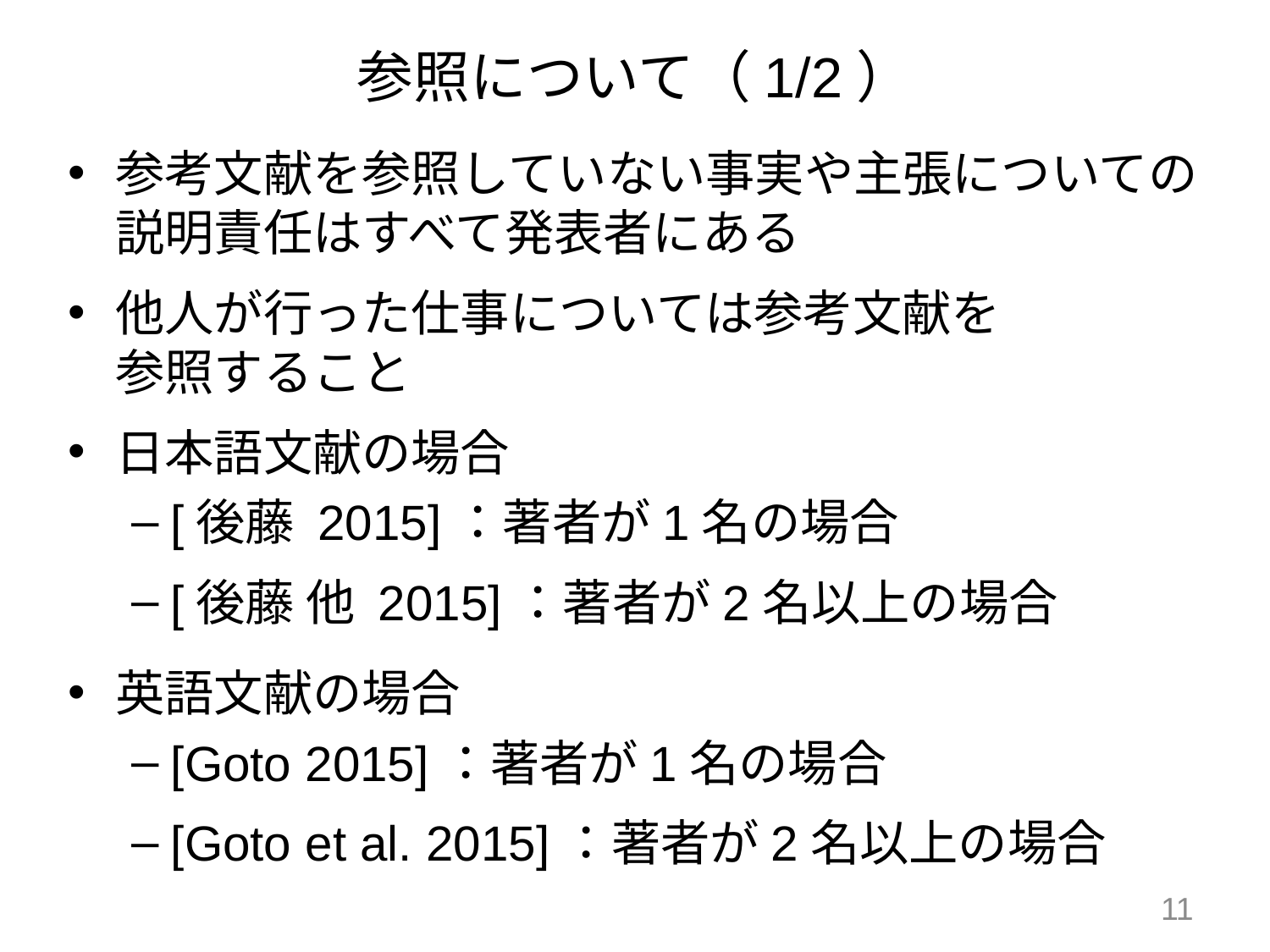

# 参照について（1/2）
参考文献を参照していない事実や主張についての説明責任はすべて発表者にある
他人が行った仕事については参考文献を
参照すること
日本語文献の場合
[後藤 2015]：著者が1名の場合
[後藤 他 2015]：著者が2名以上の場合
英語文献の場合
[Goto 2015]：著者が1名の場合
[Goto et al. 2015]：著者が2名以上の場合
11